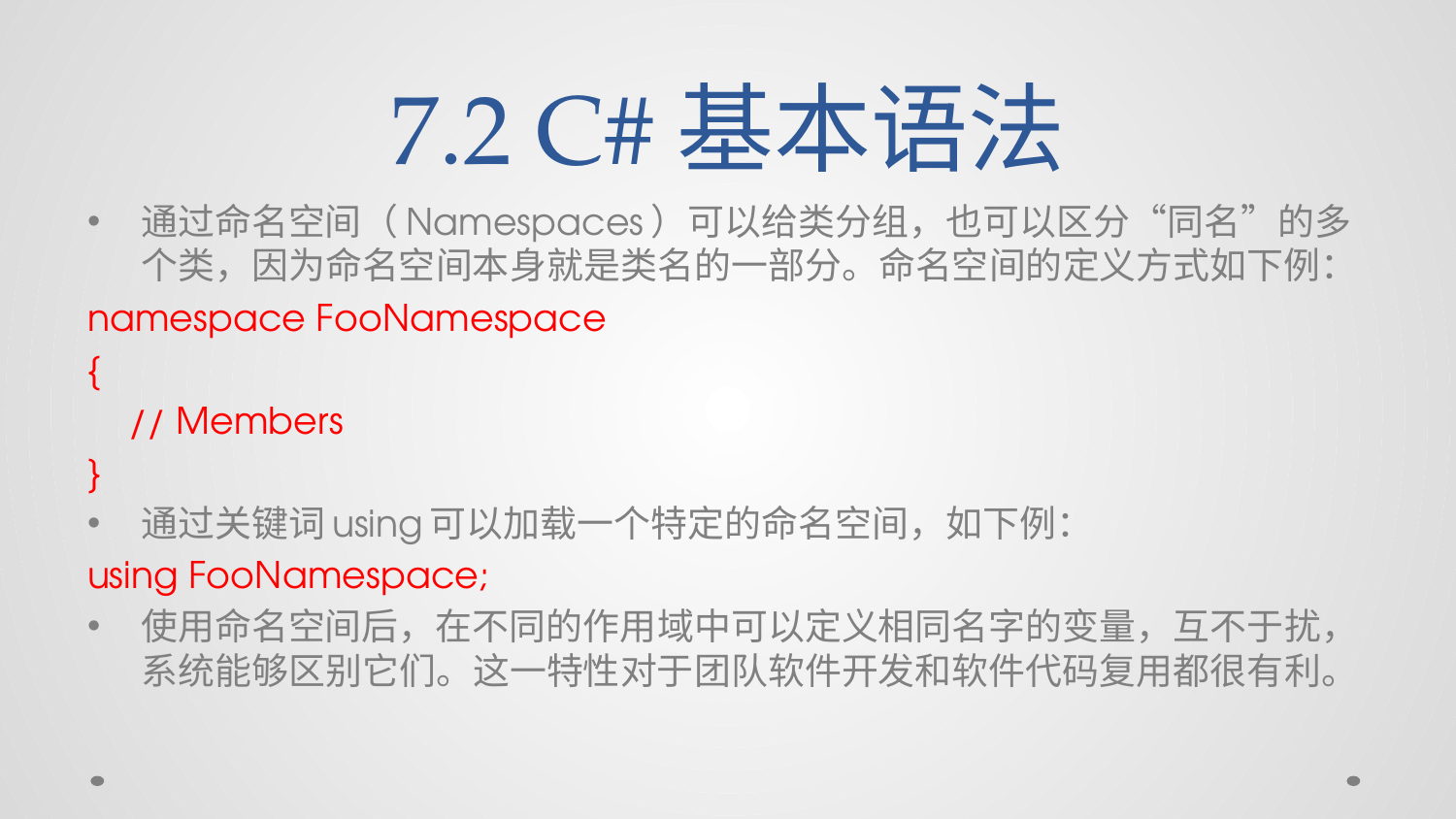

# 7.2 C#基本语法
通过命名空间（Namespaces）可以给类分组，也可以区分“同名”的多个类，因为命名空间本身就是类名的一部分。命名空间的定义方式如下例：
namespace FooNamespace
{
    // Members
}
通过关键词using可以加载一个特定的命名空间，如下例：
using FooNamespace;
使用命名空间后，在不同的作用域中可以定义相同名字的变量，互不于扰，系统能够区别它们。这一特性对于团队软件开发和软件代码复用都很有利。